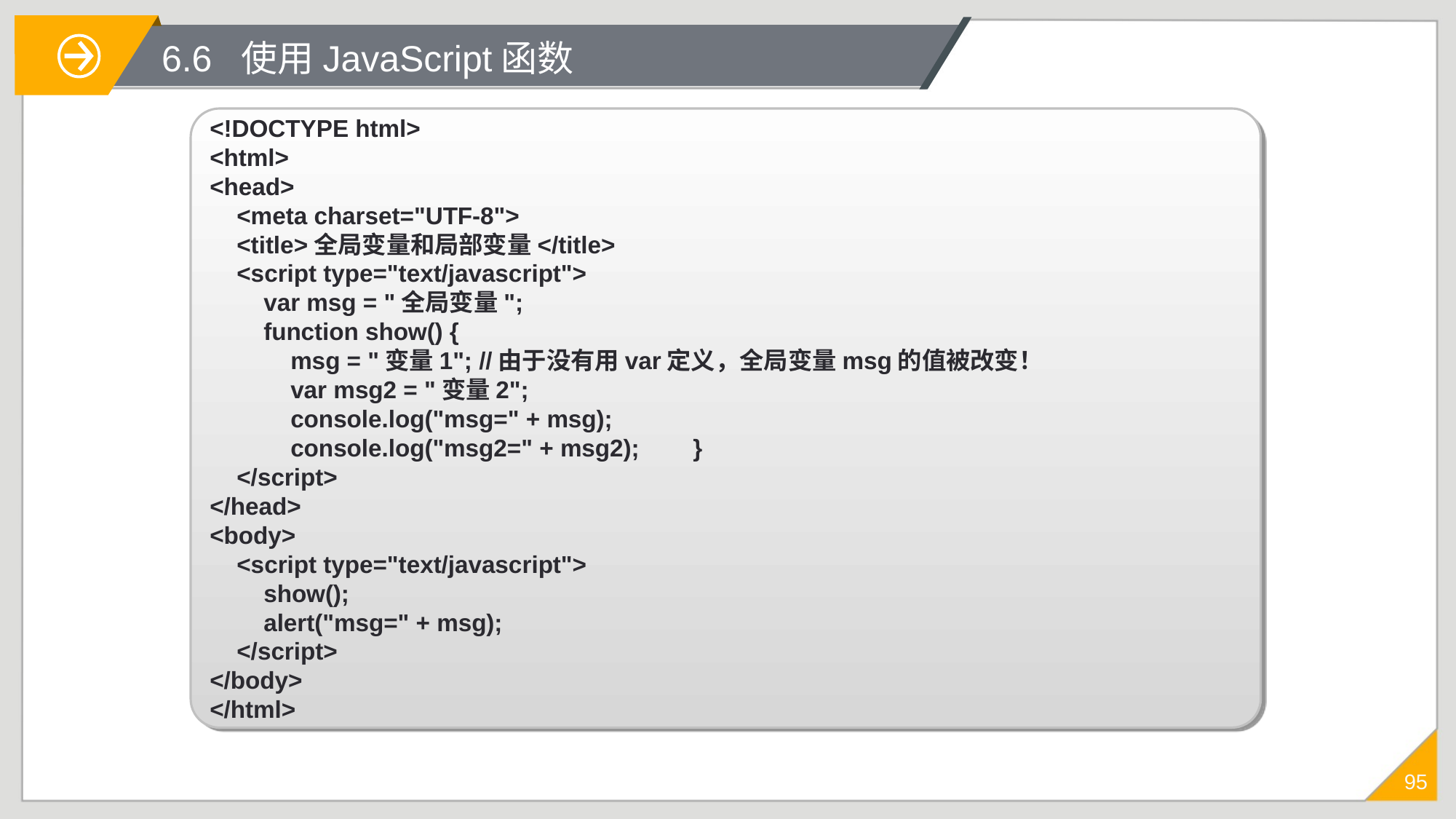

# 6.6  使用JavaScript函数
<!DOCTYPE html>
<html>
<head>
    <meta charset="UTF-8">
    <title>全局变量和局部变量</title>
    <script type="text/javascript">
        var msg = "全局变量";
        function show() {
            msg = "变量1"; //由于没有用var定义，全局变量msg的值被改变！
            var msg2 = "变量2";
            console.log("msg=" + msg);
            console.log("msg2=" + msg2);        }
    </script>
</head>
<body>
    <script type="text/javascript">
        show();
        alert("msg=" + msg);
    </script>
</body>
</html>